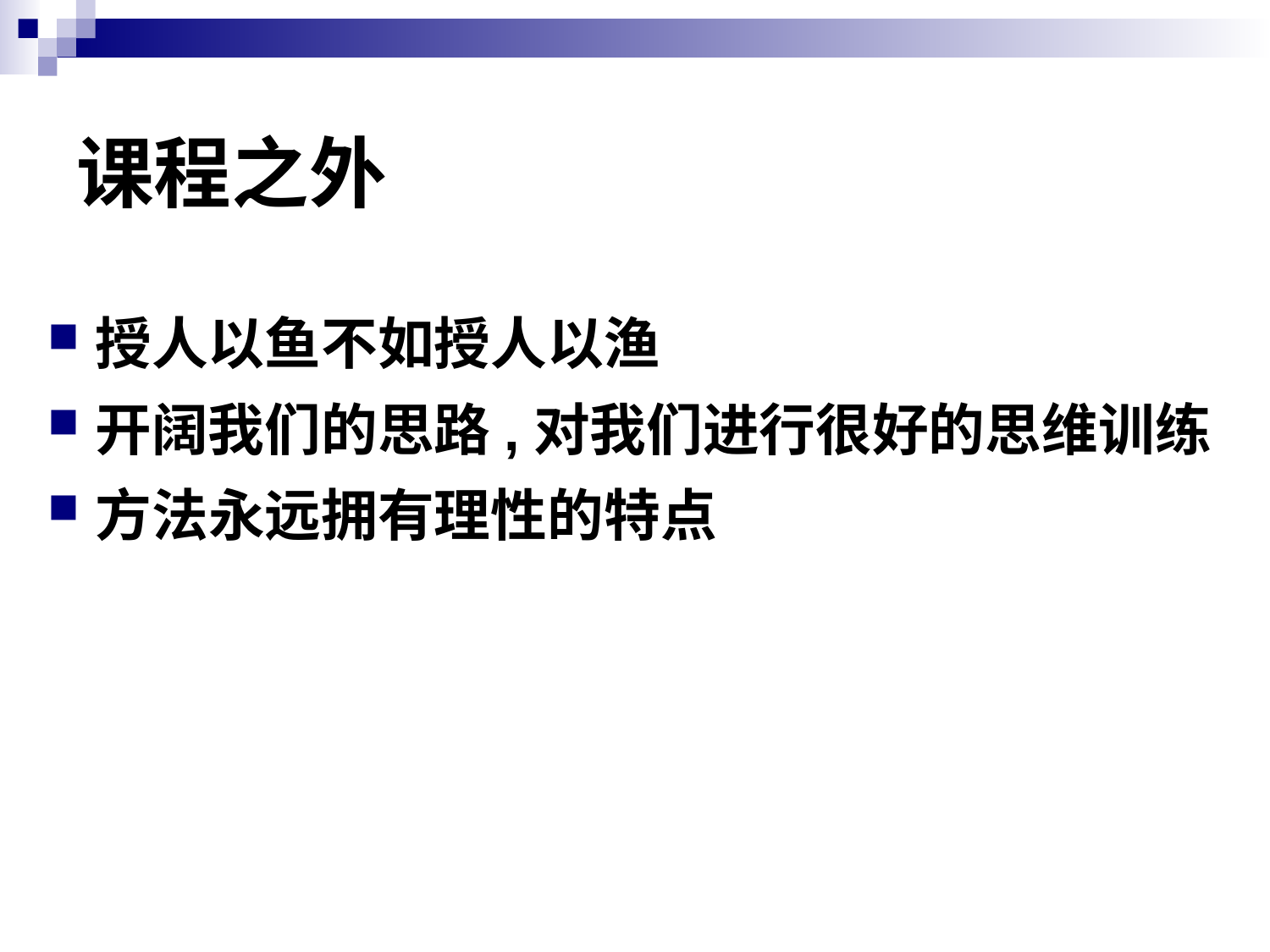

# 课程之外
授人以鱼不如授人以渔
开阔我们的思路,对我们进行很好的思维训练
方法永远拥有理性的特点